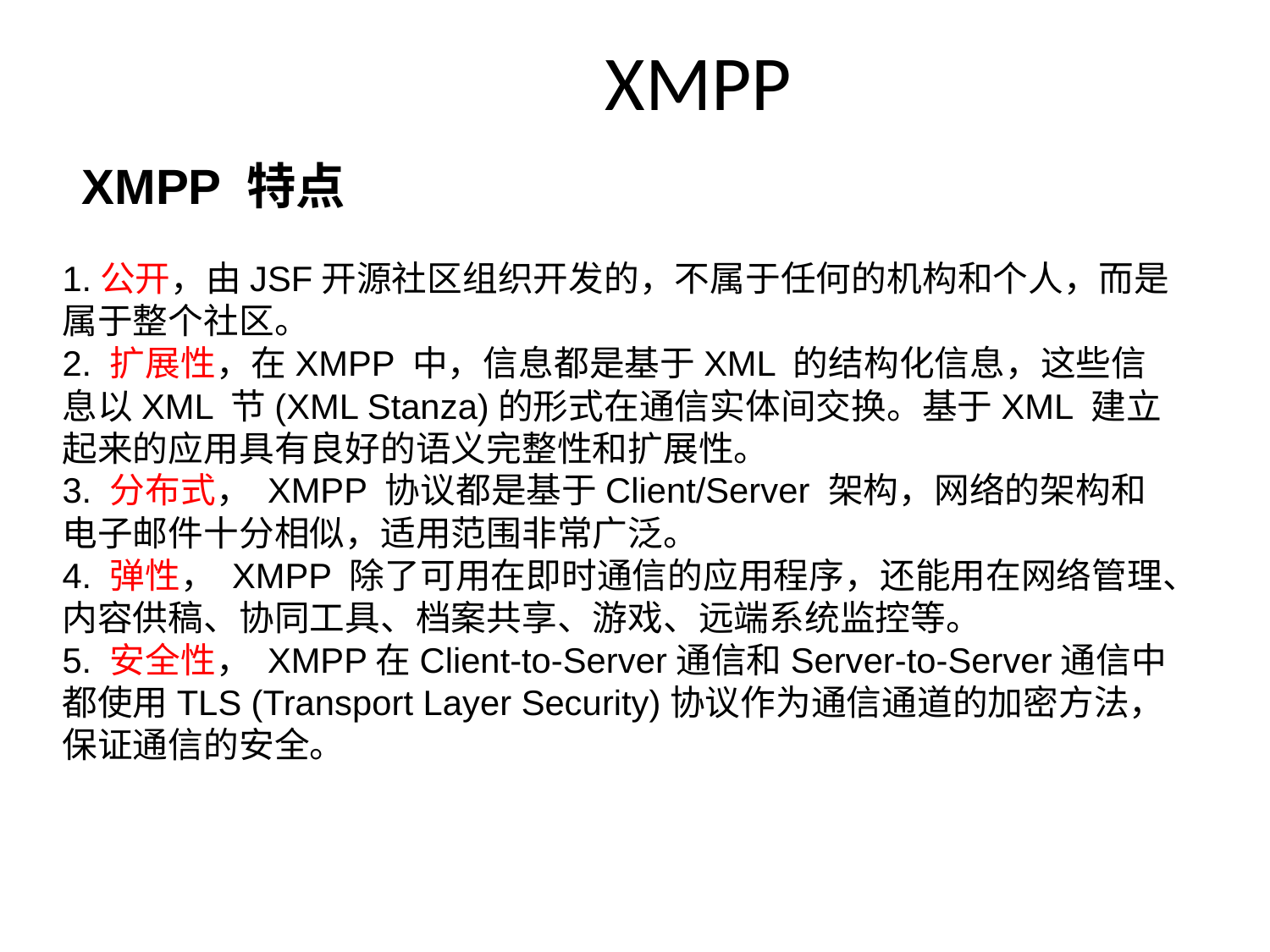

# XMPP
XMPP 特点
1.公开，由JSF开源社区组织开发的，不属于任何的机构和个人，而是属于整个社区。
2. 扩展性，在XMPP 中，信息都是基于XML 的结构化信息，这些信息以XML 节(XML Stanza)的形式在通信实体间交换。基于XML 建立起来的应用具有良好的语义完整性和扩展性。
3. 分布式， XMPP 协议都是基于Client/Server 架构，网络的架构和电子邮件十分相似，适用范围非常广泛。
4. 弹性， XMPP 除了可用在即时通信的应用程序，还能用在网络管理、内容供稿、协同工具、档案共享、游戏、远端系统监控等。
5. 安全性， XMPP在Client-to-Server通信和Server-to-Server通信中都使用TLS (Transport Layer Security)协议作为通信通道的加密方法，保证通信的安全。